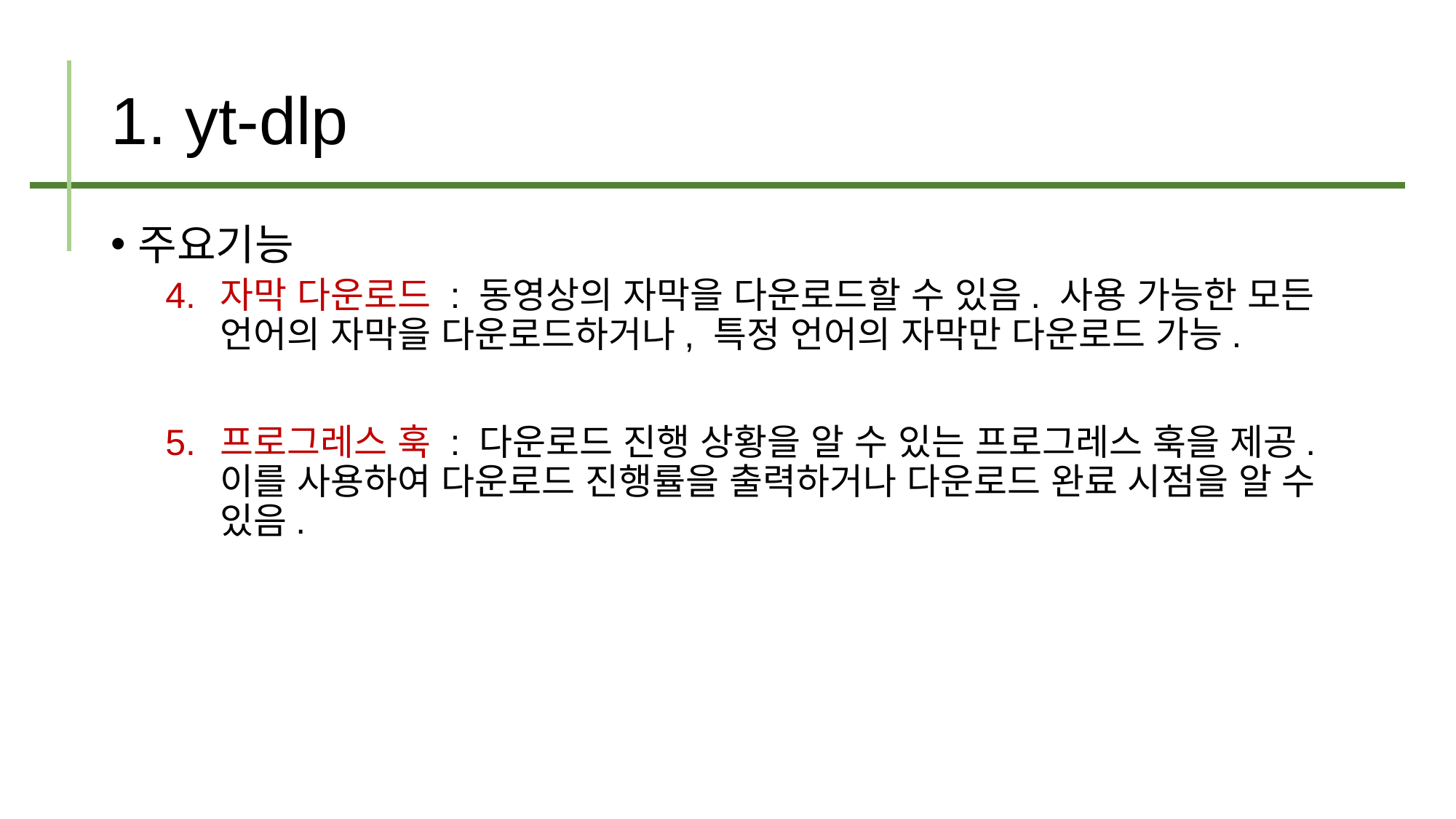

# 1. yt-dlp
주요기능
자막 다운로드 : 동영상의 자막을 다운로드할 수 있음. 사용 가능한 모든 언어의 자막을 다운로드하거나, 특정 언어의 자막만 다운로드 가능.

프로그레스 훅 : 다운로드 진행 상황을 알 수 있는 프로그레스 훅을 제공. 이를 사용하여 다운로드 진행률을 출력하거나 다운로드 완료 시점을 알 수 있음.